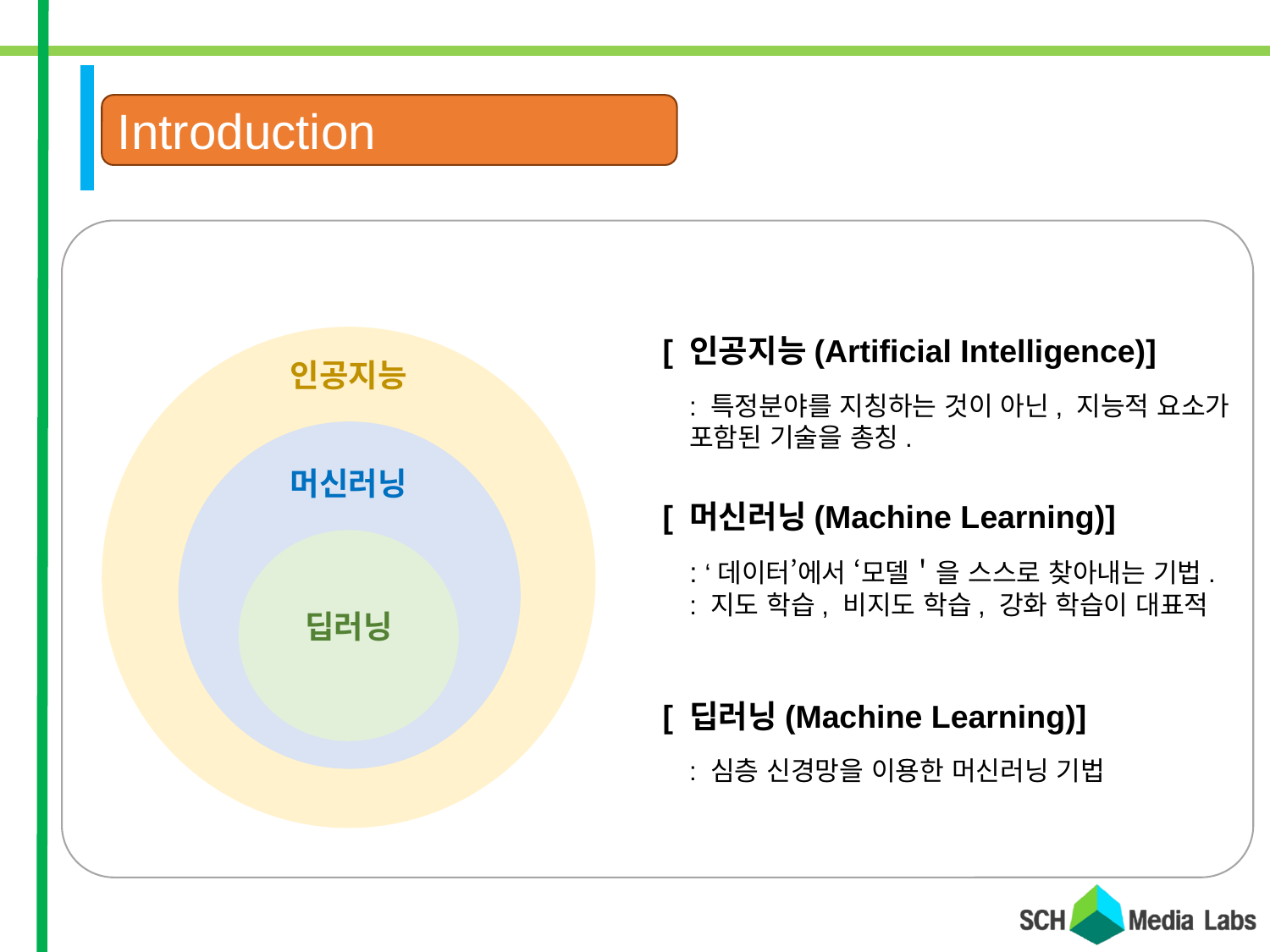

Introduction
[ 인공지능(Artificial Intelligence)]

인공지능
: 특정분야를 지칭하는 것이 아닌, 지능적 요소가 포함된 기술을 총칭.

머신러닝
[ 머신러닝(Machine Learning)]

: ‘데이터’에서 ‘모델＇을 스스로 찾아내는 기법.
: 지도 학습, 비지도 학습, 강화 학습이 대표적
딥러닝
[ 딥러닝(Machine Learning)]
: 심층 신경망을 이용한 머신러닝 기법